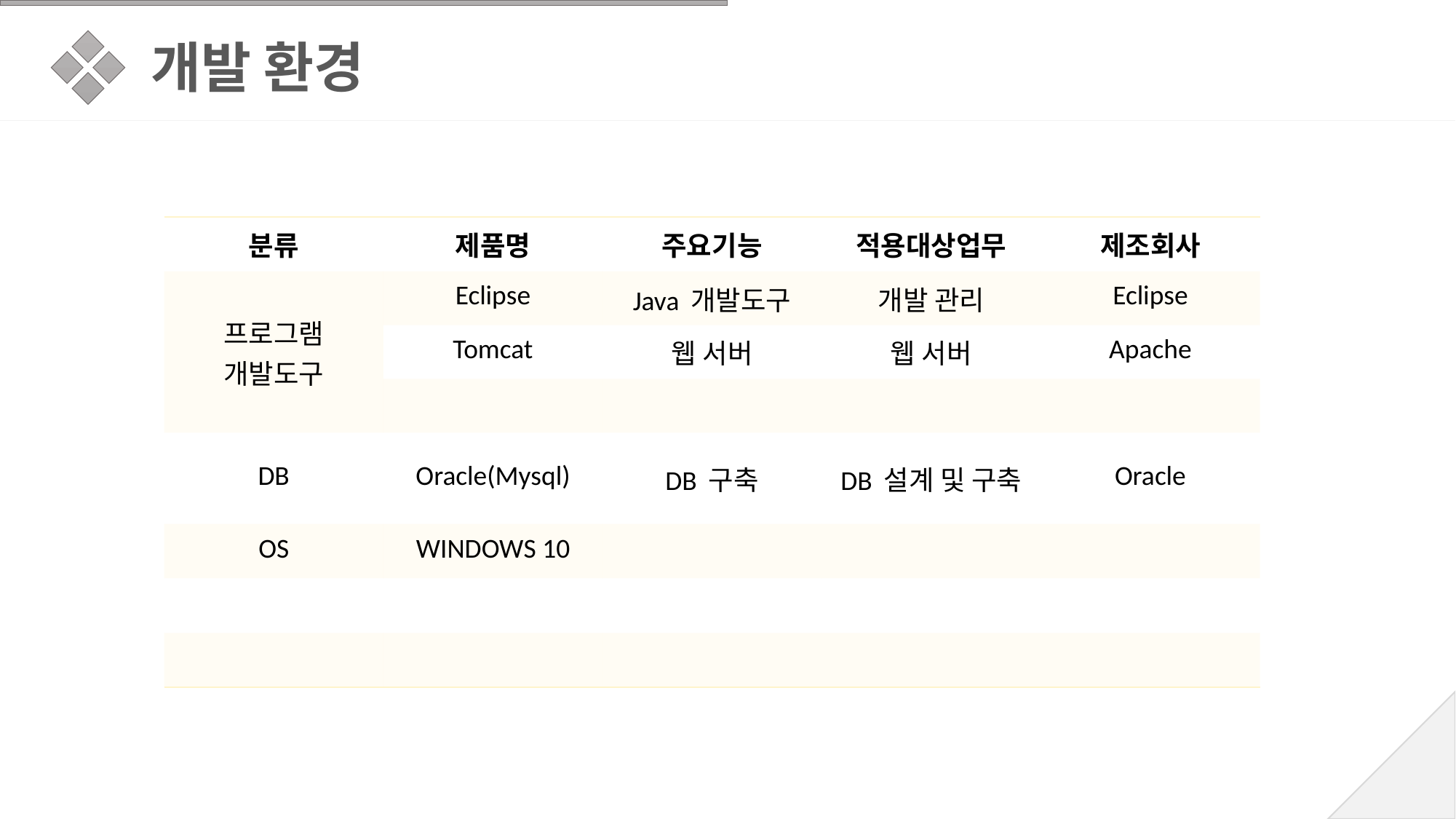

개발 환경

| 분류 | 제품명 | 주요기능 | 적용대상업무 | 제조회사 |
| --- | --- | --- | --- | --- |
| 프로그램 개발도구 | Eclipse | Java 개발도구 | 개발 관리 | Eclipse |
|  | Tomcat | 웹 서버 | 웹 서버 | Apache |
|  |  |  |  |  |
| DB | Oracle(Mysql) | DB 구축 | DB 설계 및 구축 | Oracle |
| OS | WINDOWS 10 |  |  |  |
|  |  |  |  |  |
|  |  |  |  |  |